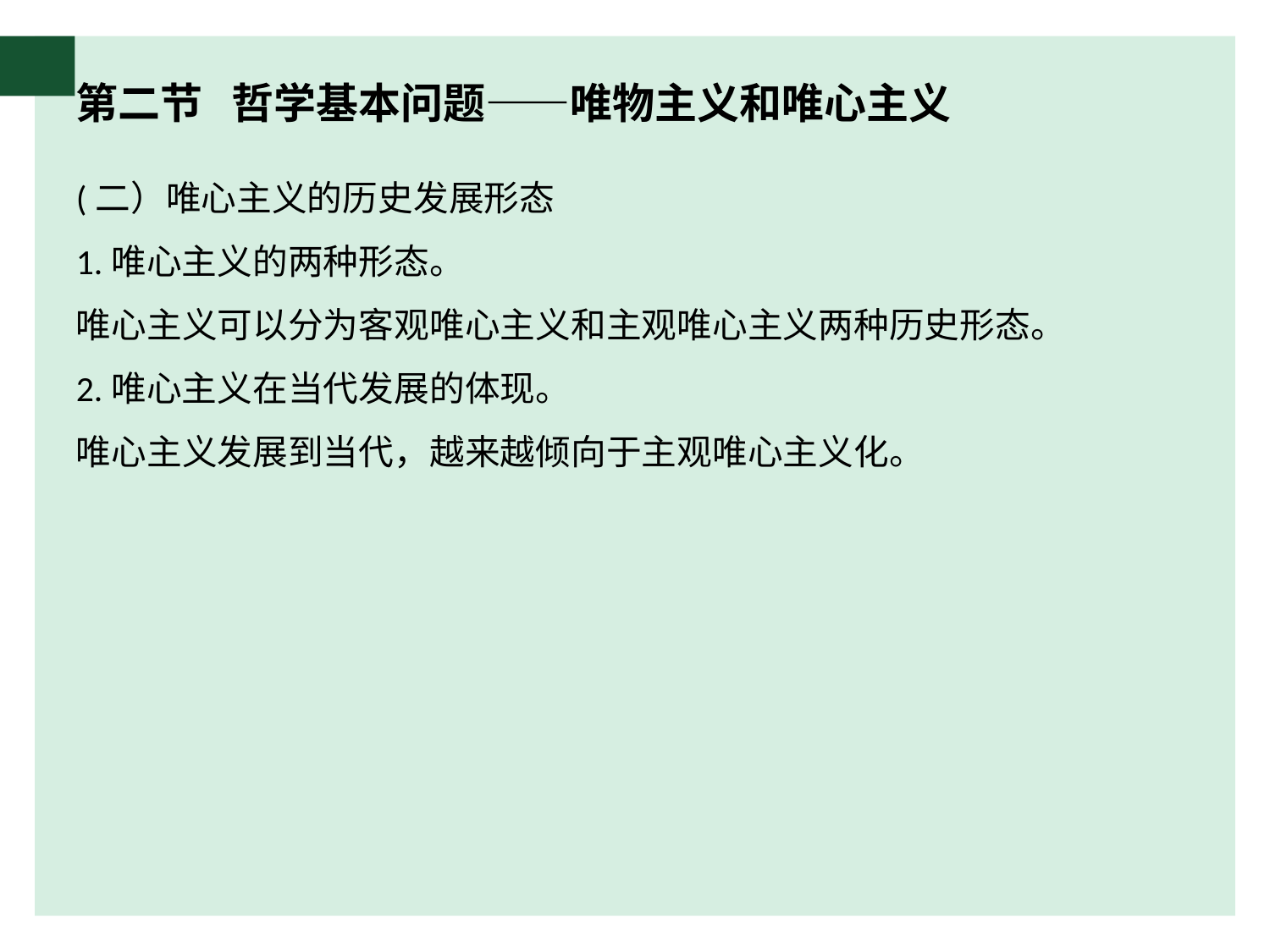

# 第二节   哲学基本问题——唯物主义和唯心主义
(二）唯心主义的历史发展形态
1.唯心主义的两种形态。
唯心主义可以分为客观唯心主义和主观唯心主义两种历史形态。
2.唯心主义在当代发展的体现。
唯心主义发展到当代，越来越倾向于主观唯心主义化。